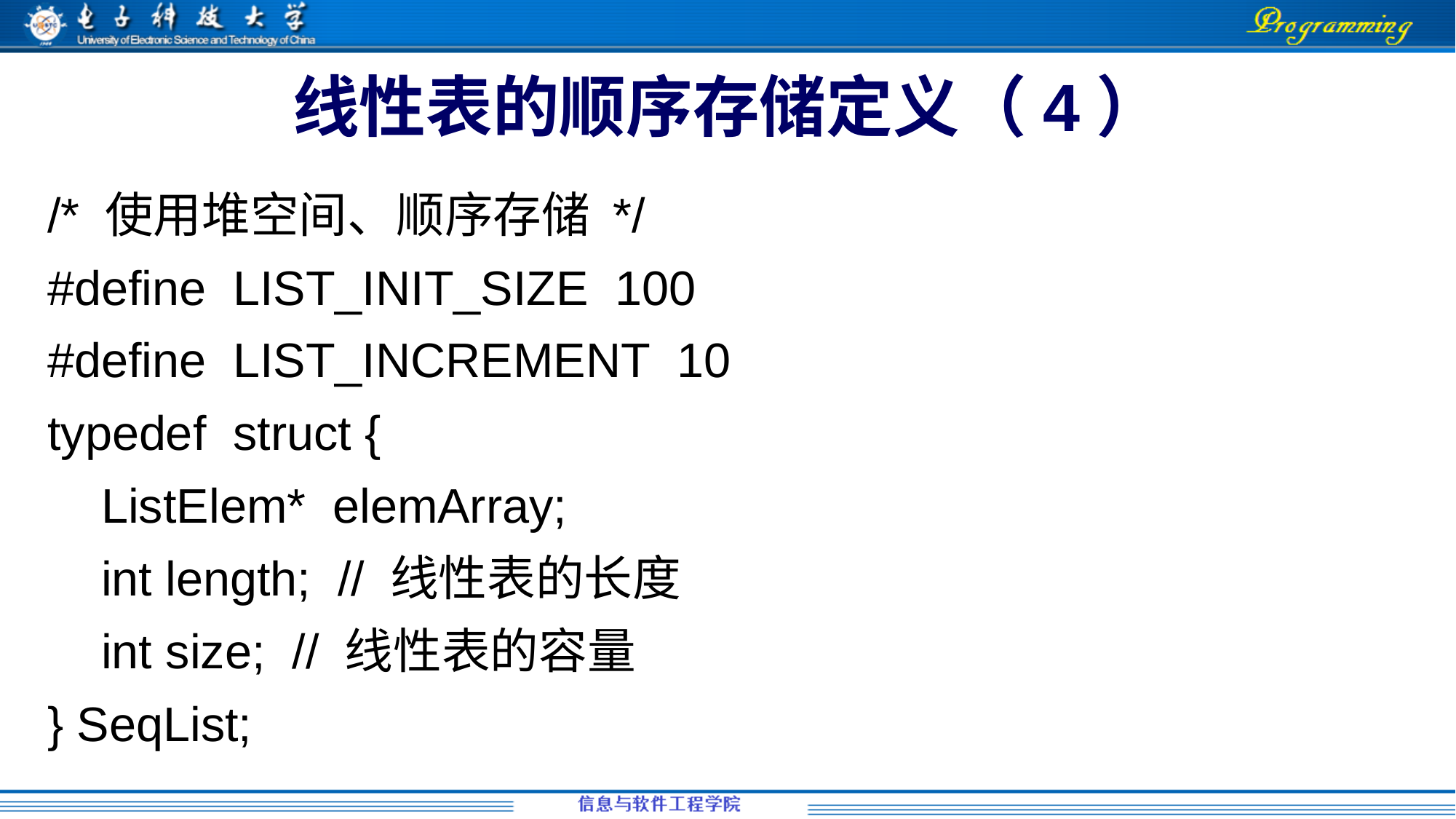

# 线性表的顺序存储定义（4）
/* 使用堆空间、顺序存储 */
#define  LIST_INIT_SIZE  100
#define  LIST_INCREMENT  10
typedef  struct {
    ListElem*  elemArray;
    int length;  // 线性表的长度
    int size;  // 线性表的容量
} SeqList;